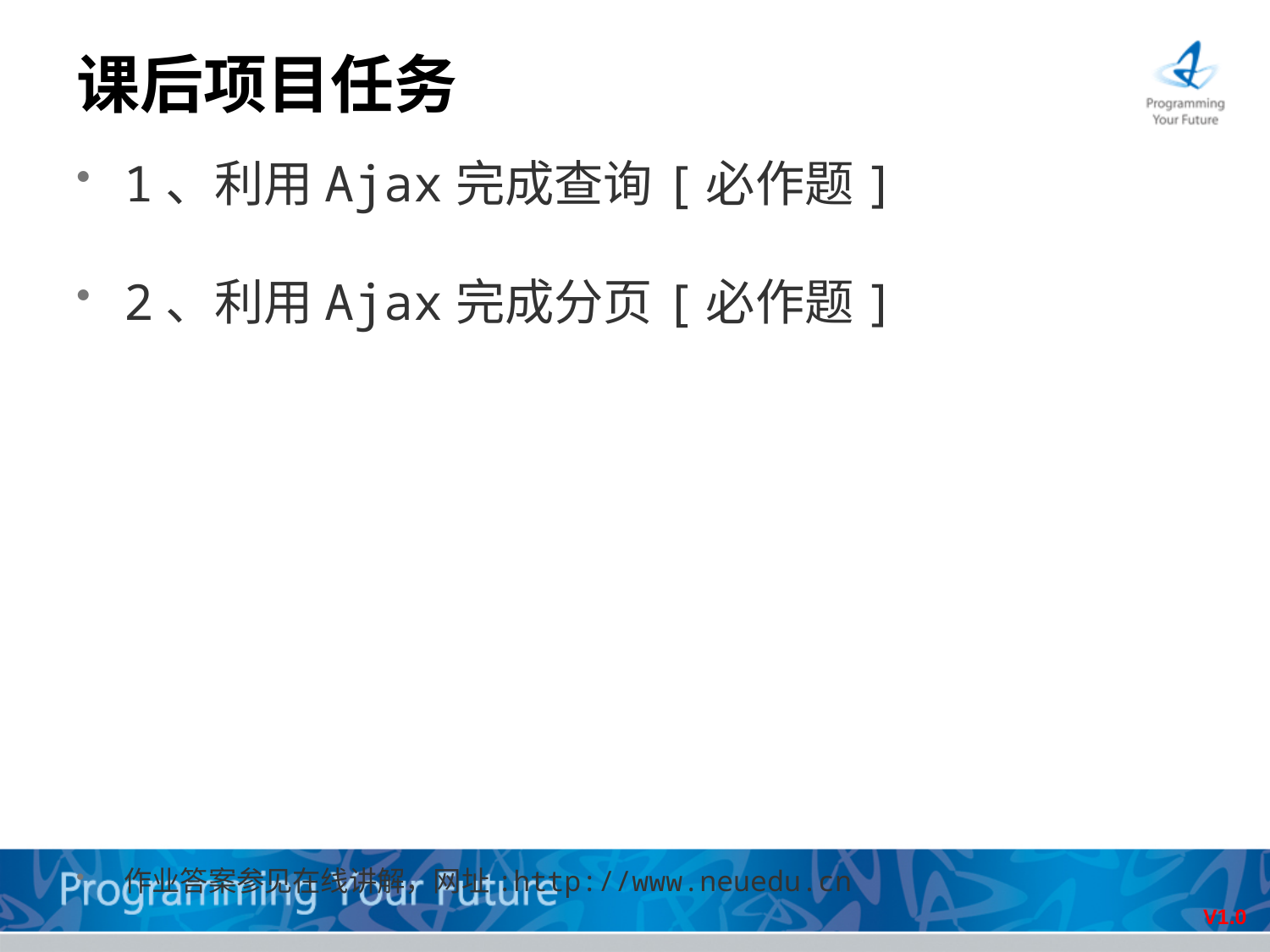

# 课后项目任务
1、利用Ajax完成查询[必作题]

2、利用Ajax完成分页[必作题]

作业答案参见在线讲解，网址:http://www.neuedu.cn